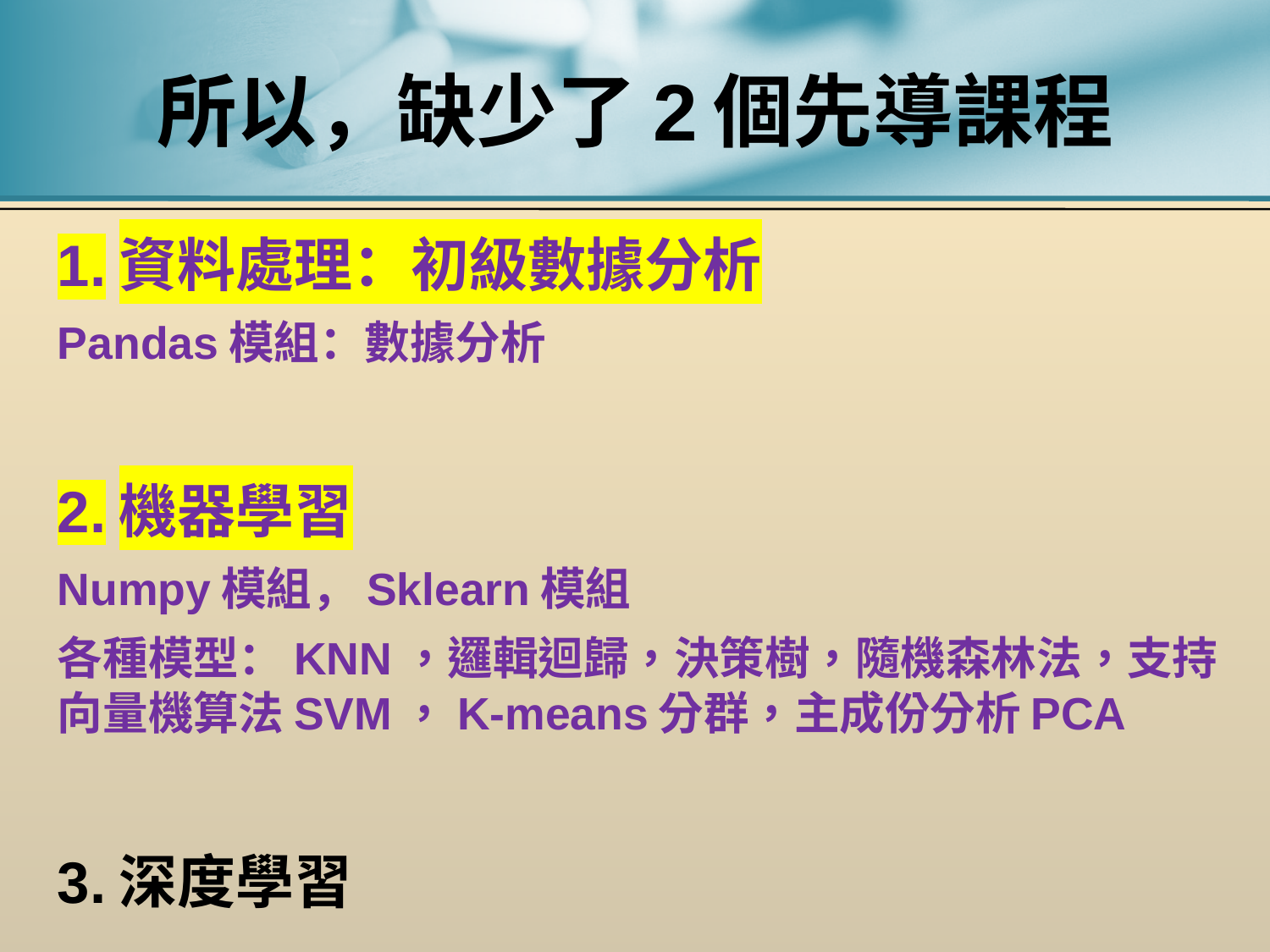

# 所以，缺少了2個先導課程
1.資料處理：初級數據分析
Pandas模組：數據分析

2.機器學習
Numpy模組，Sklearn模組
各種模型：KNN，邏輯迴歸，決策樹，隨機森林法，支持向量機算法SVM，K-means分群，主成份分析PCA

3.深度學習